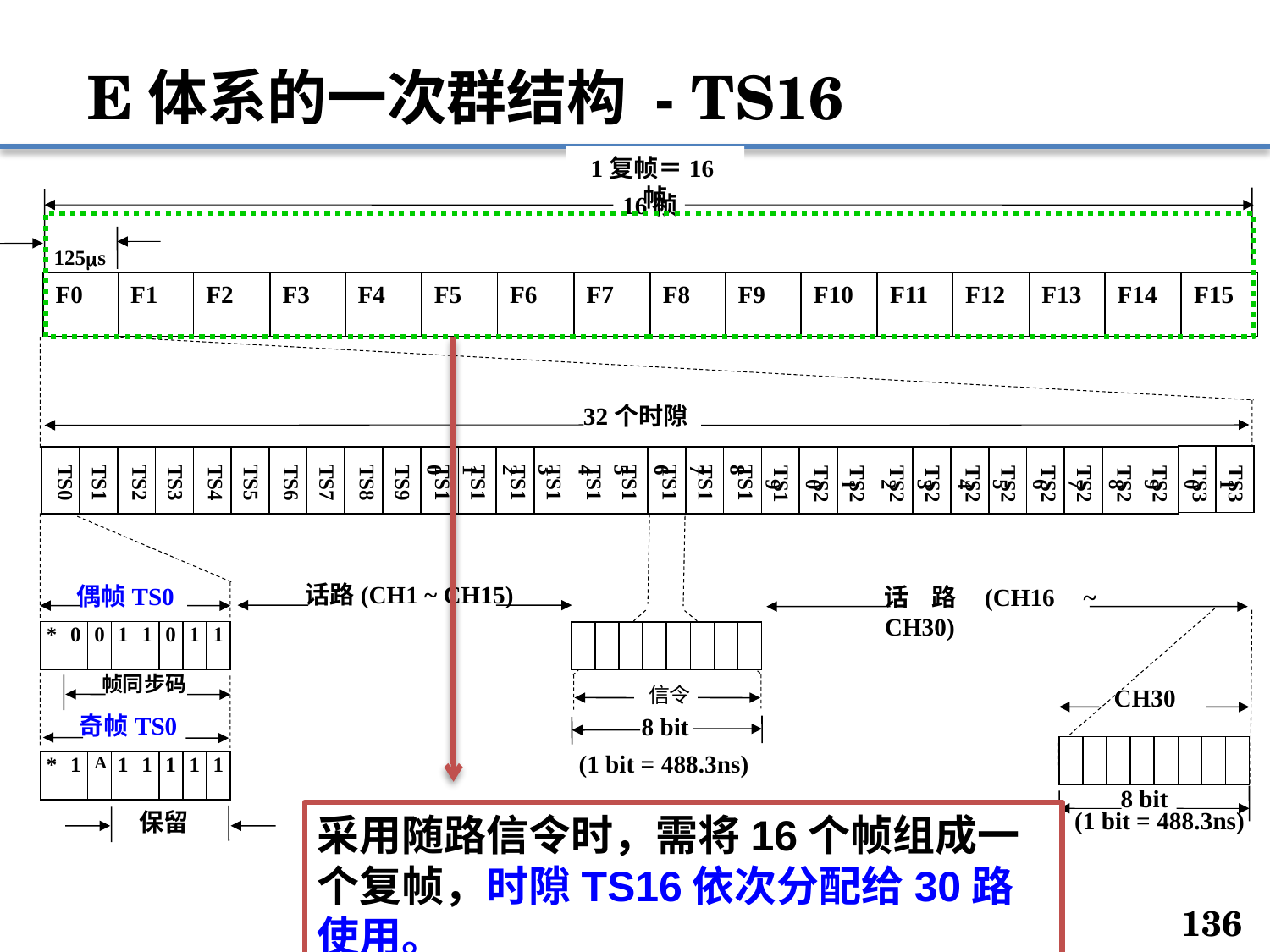

# E体系的一次群结构 - TS16
1复帧＝16帧
16帧

125μs

F0
F1
F2
F3
F4
F5
F6
F7
F8
F9
F10
F11
F12
F13
F14
F15

32个时隙

TS0
TS2
TS4
TS6
TS8
TS1
TS3
TS5
TS7
TS9
TS11
TS13
TS15
TS17
TS10
TS12
TS14
TS16
TS18
TS19
TS21
TS23
TS25
TS27
TS29
TS31
TS20
TS22
TS24
TS26
TS28
TS30

偶帧TS0

*

0

0

1

1

0

1

1

帧同步码

奇帧TS0

*

1

A

1

1

1

1

1

话路(CH1 ~ CH15)

话路(CH16 ~ CH30)

TS16

信令

   CH30

8 bit

(1 bit = 488.3ns)
(1 bit = 488.3ns)
保留

8 bit

采用随路信令时，需将16个帧组成一个复帧，时隙TS16依次分配给30路使用。
136